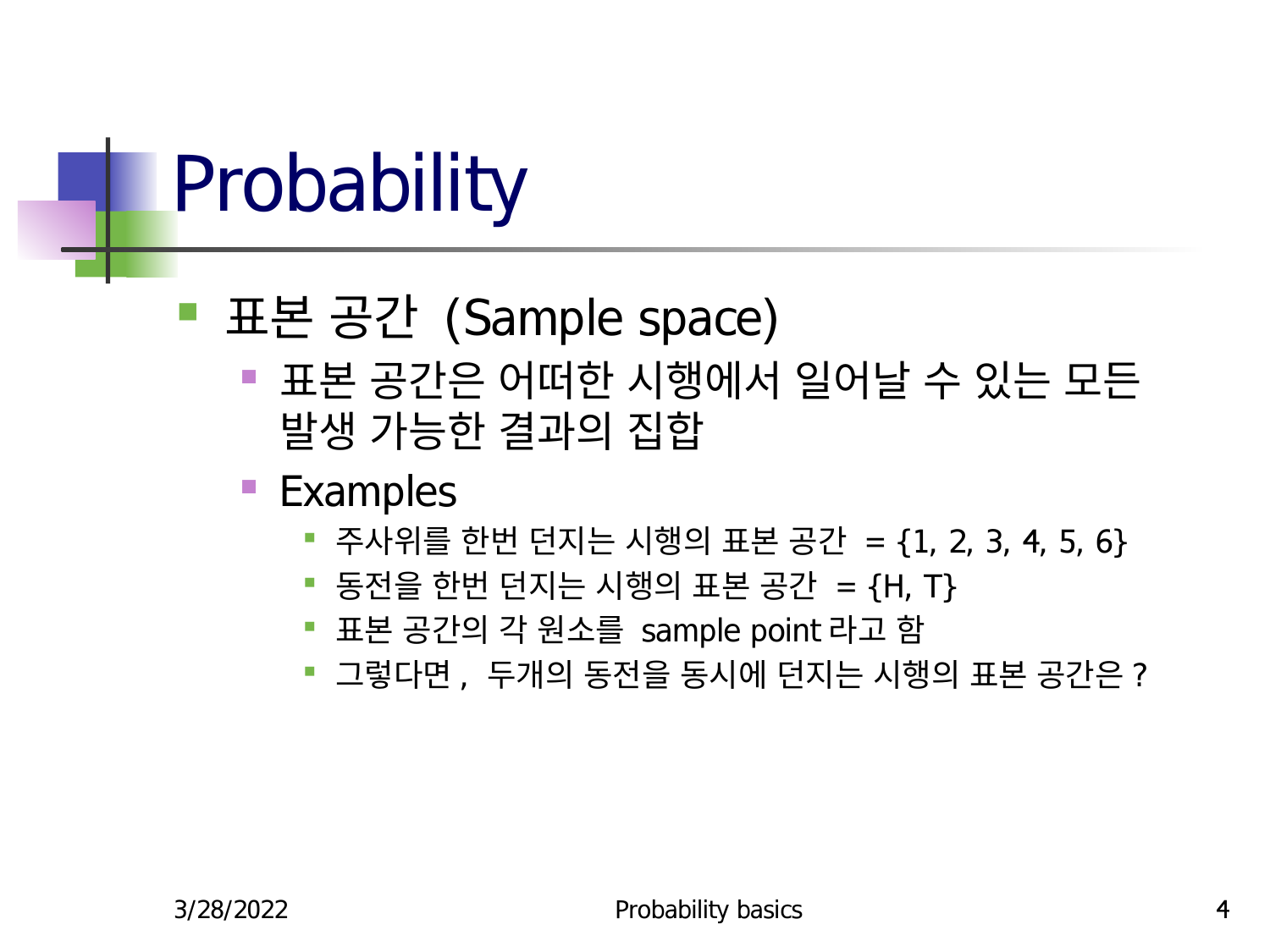

# Probability
표본 공간 (Sample space)
표본 공간은 어떠한 시행에서 일어날 수 있는 모든 발생 가능한 결과의 집합
Examples
주사위를 한번 던지는 시행의 표본 공간 = {1, 2, 3, 4, 5, 6}
동전을 한번 던지는 시행의 표본 공간 = {H, T}
표본 공간의 각 원소를 sample point라고 함
그렇다면, 두개의 동전을 동시에 던지는 시행의 표본 공간은?

3/28/2022
Probability basics
4